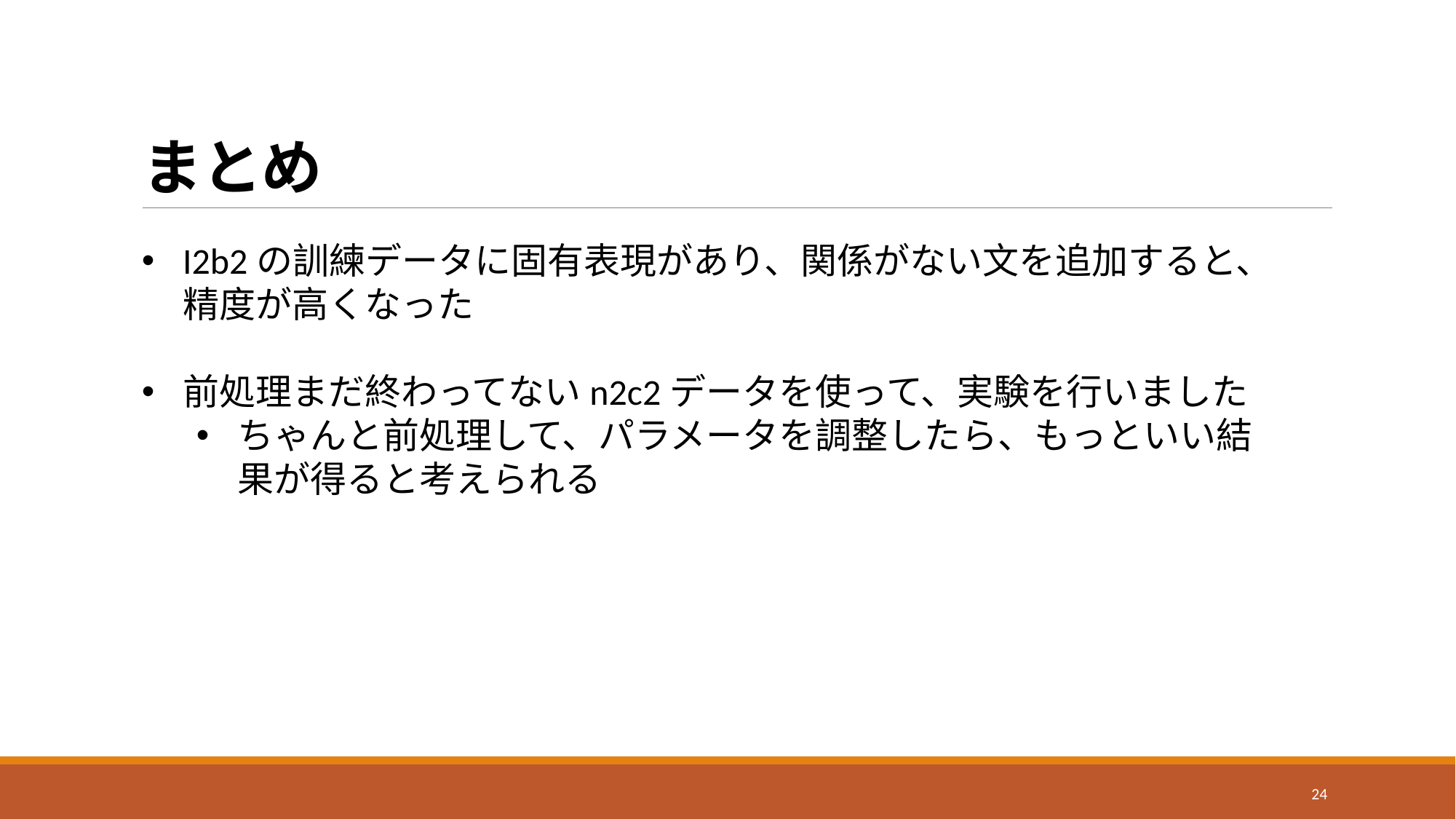

# まとめ
I2b2の訓練データに固有表現があり、関係がない文を追加すると、精度が高くなった

前処理まだ終わってないn2c2データを使って、実験を行いました
ちゃんと前処理して、パラメータを調整したら、もっといい結果が得ると考えられる
24